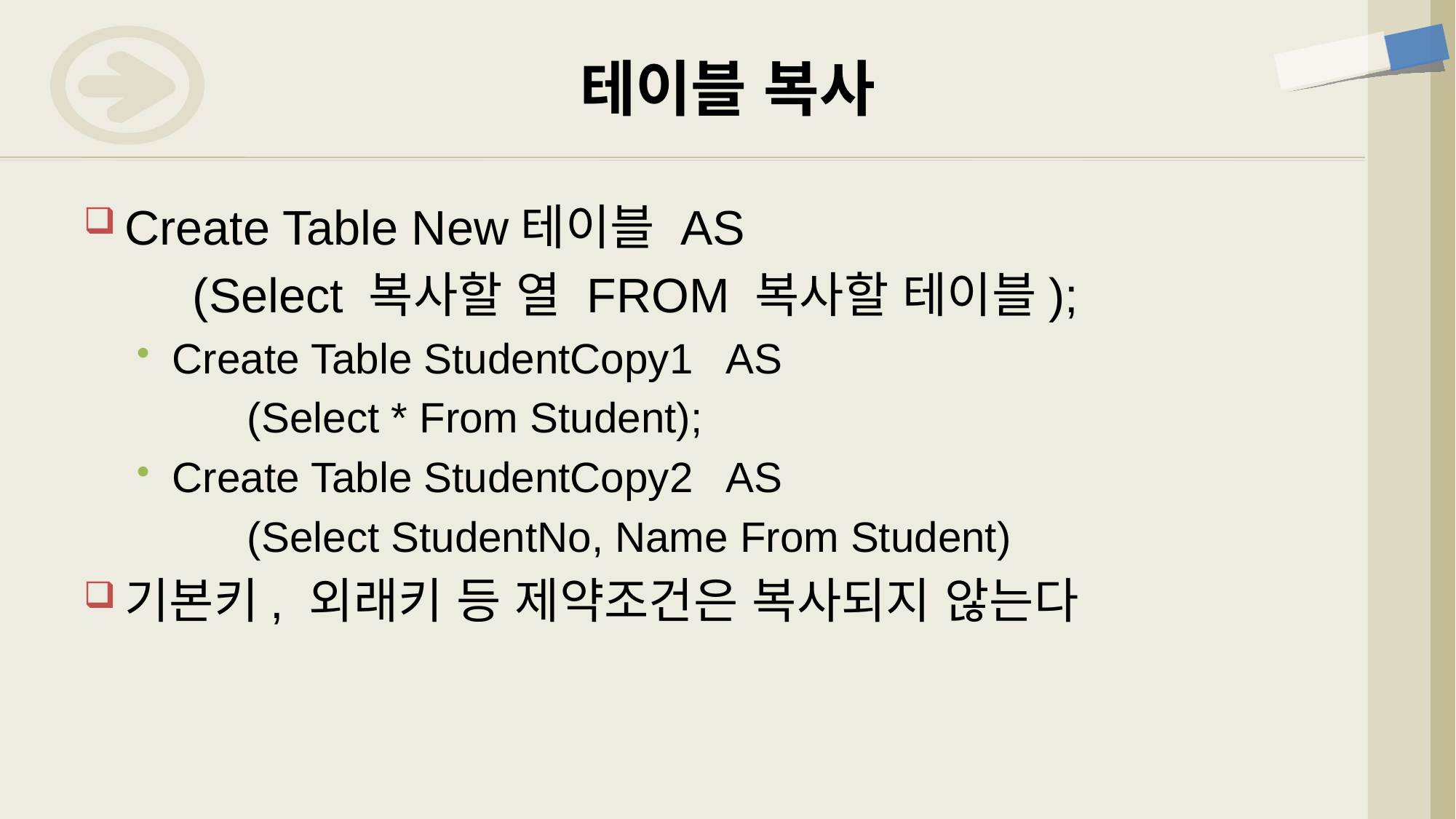

# 테이블 복사
Create Table New테이블 AS
	(Select 복사할 열 FROM 복사할 테이블);
Create Table StudentCopy1   AS
	(Select * From Student);
Create Table StudentCopy2   AS
	(Select StudentNo, Name From Student)
기본키, 외래키 등 제약조건은 복사되지 않는다